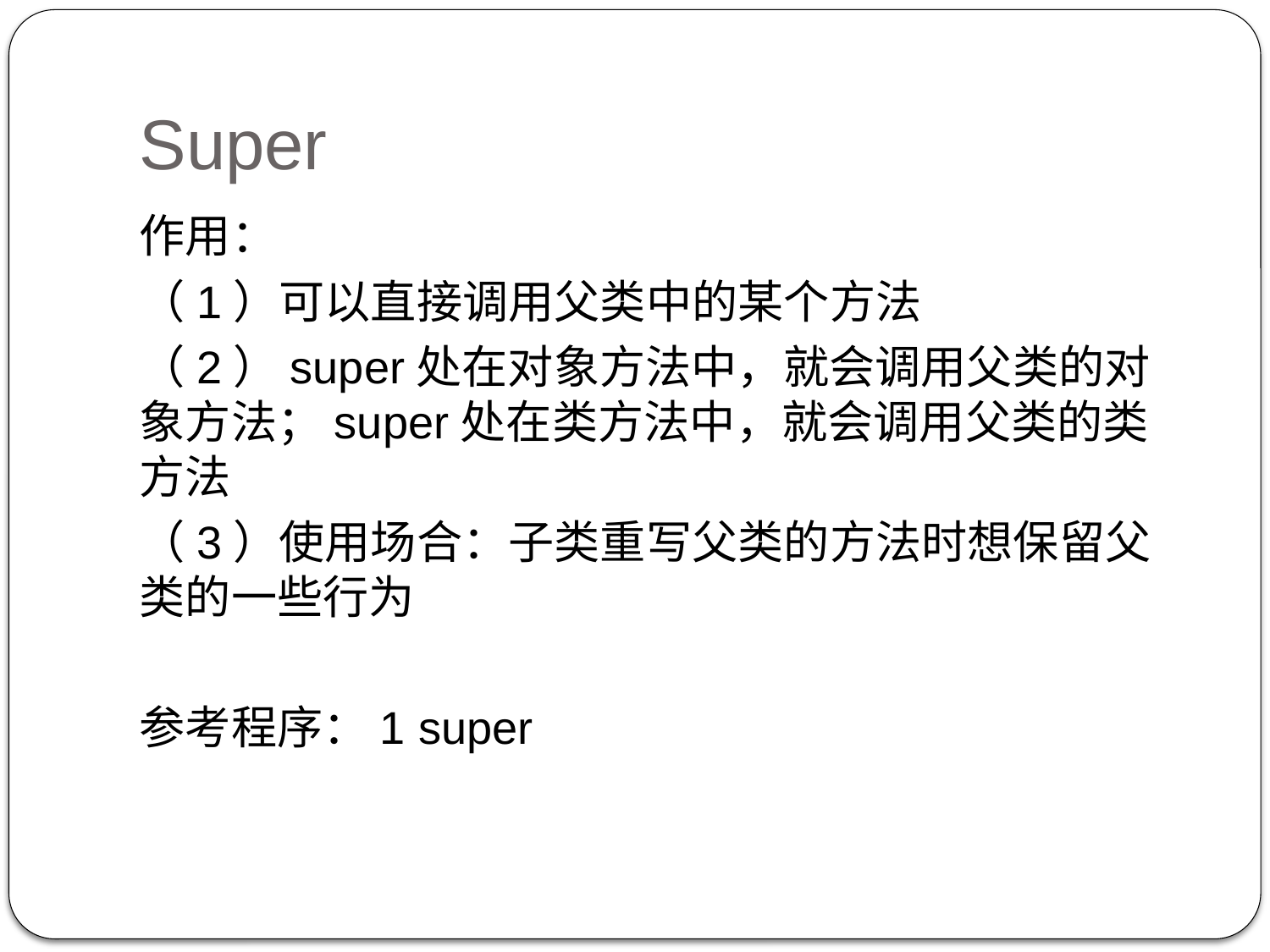

# Super
作用：
（1）可以直接调用父类中的某个方法
（2）super处在对象方法中，就会调用父类的对象方法；super处在类方法中，就会调用父类的类方法
（3）使用场合：子类重写父类的方法时想保留父类的一些行为

参考程序：1 super